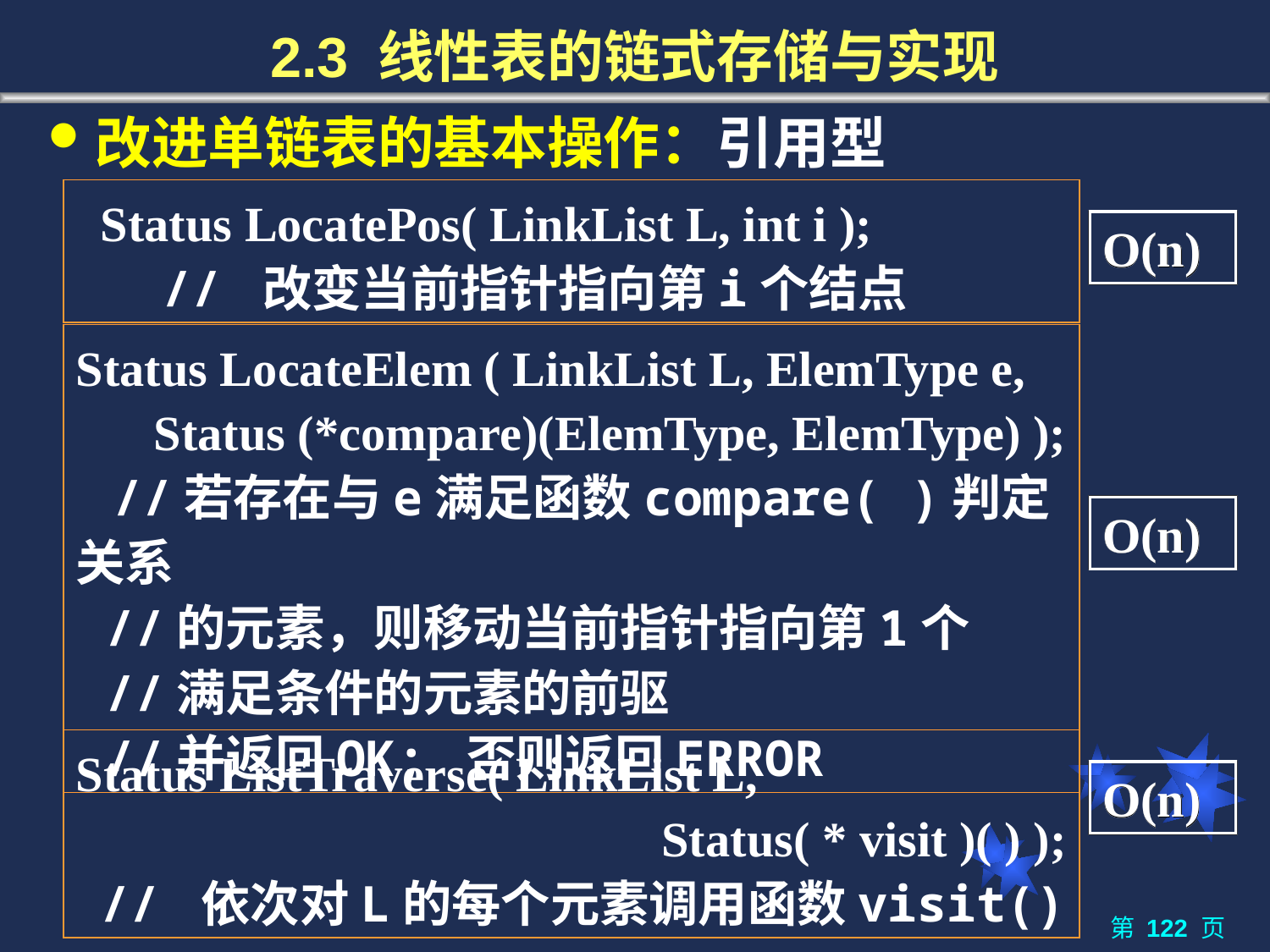

# 2.3 线性表的链式存储与实现
改进单链表的基本操作：引用型
  Status LocatePos( LinkList L, int i );
       // 改变当前指针指向第i个结点
O(n)
Status LocateElem ( LinkList L, ElemType e,
 Status (*compare)(ElemType, ElemType) );
   //若存在与e满足函数compare( )判定关系
 //的元素，则移动当前指针指向第1个
 //满足条件的元素的前驱
 //并返回OK; 否则返回ERROR
O(n)
Status ListTraverse( LinkList L,
Status( * visit )( ) );
  // 依次对L的每个元素调用函数visit()
O(n)
第 122 页